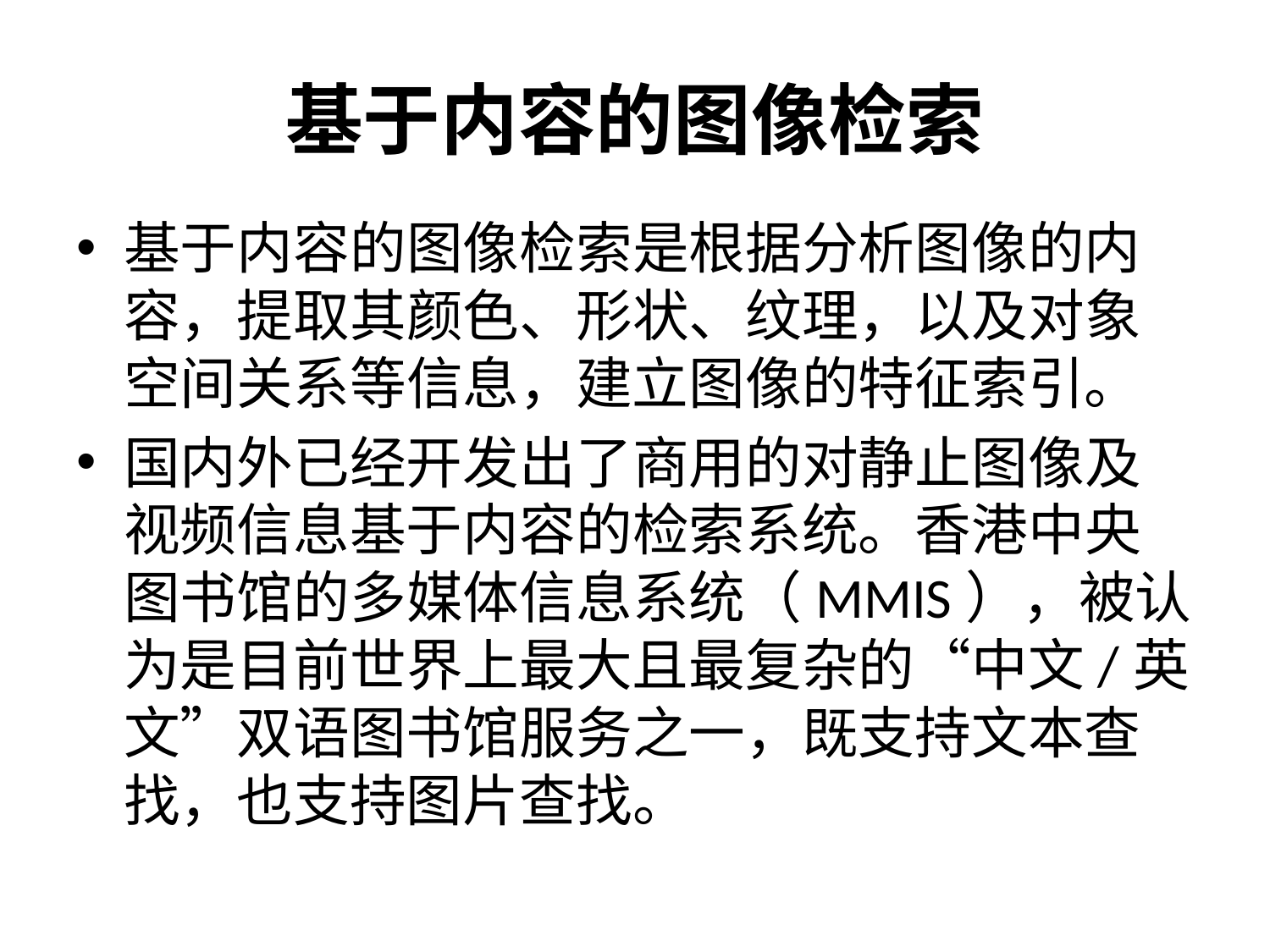

# 基于内容的图像检索
基于内容的图像检索是根据分析图像的内容，提取其颜色、形状、纹理，以及对象空间关系等信息，建立图像的特征索引。
国内外已经开发出了商用的对静止图像及视频信息基于内容的检索系统。香港中央图书馆的多媒体信息系统（MMIS），被认为是目前世界上最大且最复杂的“中文/英文”双语图书馆服务之一，既支持文本查找，也支持图片查找。